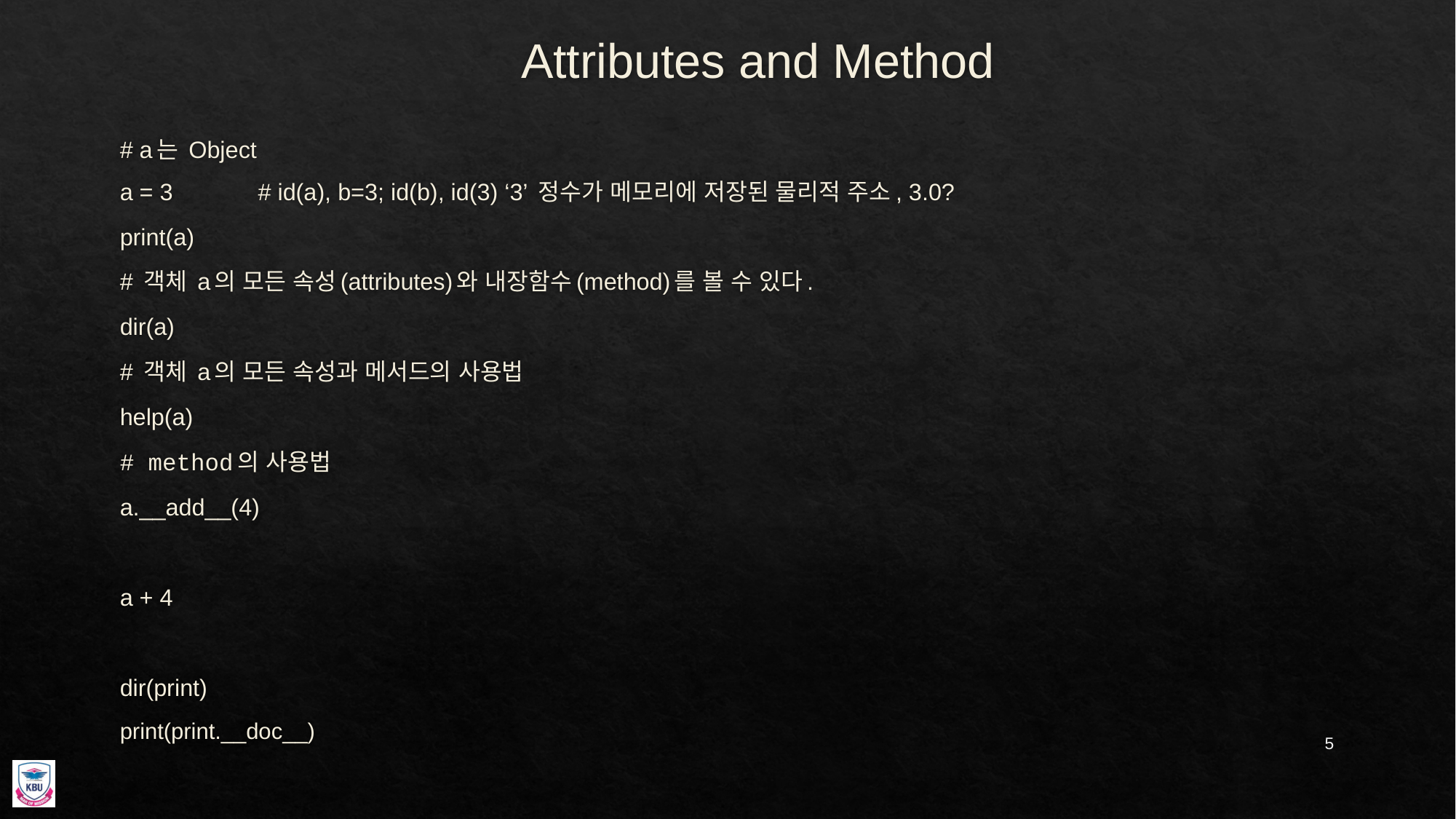

# Attributes and Method
# a는 Object
a = 3             # id(a), b=3; id(b), id(3) ‘3’ 정수가 메모리에 저장된 물리적 주소, 3.0?
print(a)
# 객체 a의 모든 속성(attributes)와 내장함수(method)를 볼 수 있다.
dir(a)
# 객체 a의 모든 속성과 메서드의 사용법
help(a)
# method의 사용법
a.__add__(4)

a + 4

dir(print)
print(print.__doc__)

5